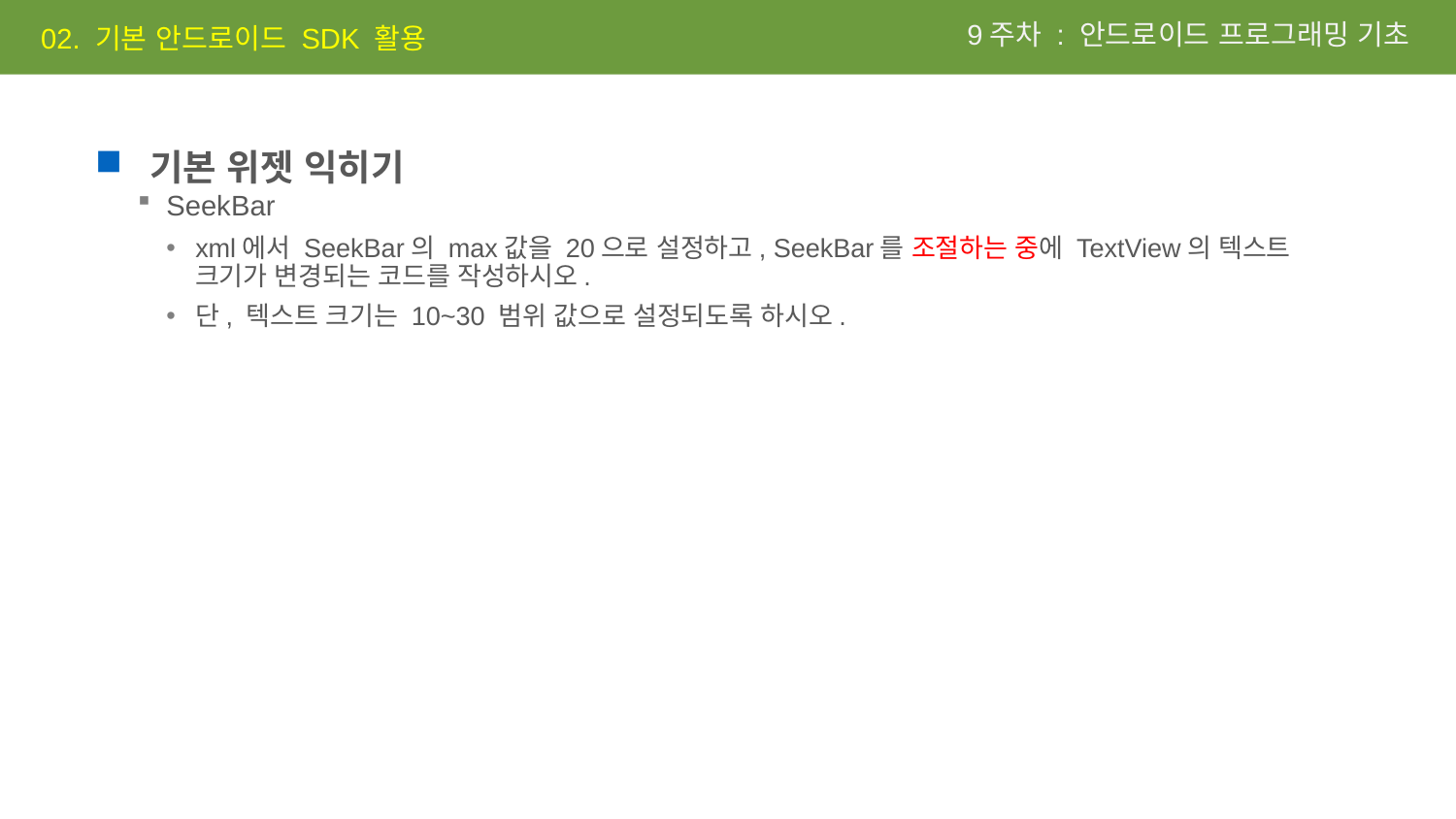

9주차 : 안드로이드 프로그래밍 기초
02. 기본 안드로이드 SDK 활용
기본 위젯 익히기
SeekBar
xml에서 SeekBar의 max값을 20으로 설정하고, SeekBar를 조절하는 중에 TextView의 텍스트 크기가 변경되는 코드를 작성하시오.
단, 텍스트 크기는 10~30 범위 값으로 설정되도록 하시오.